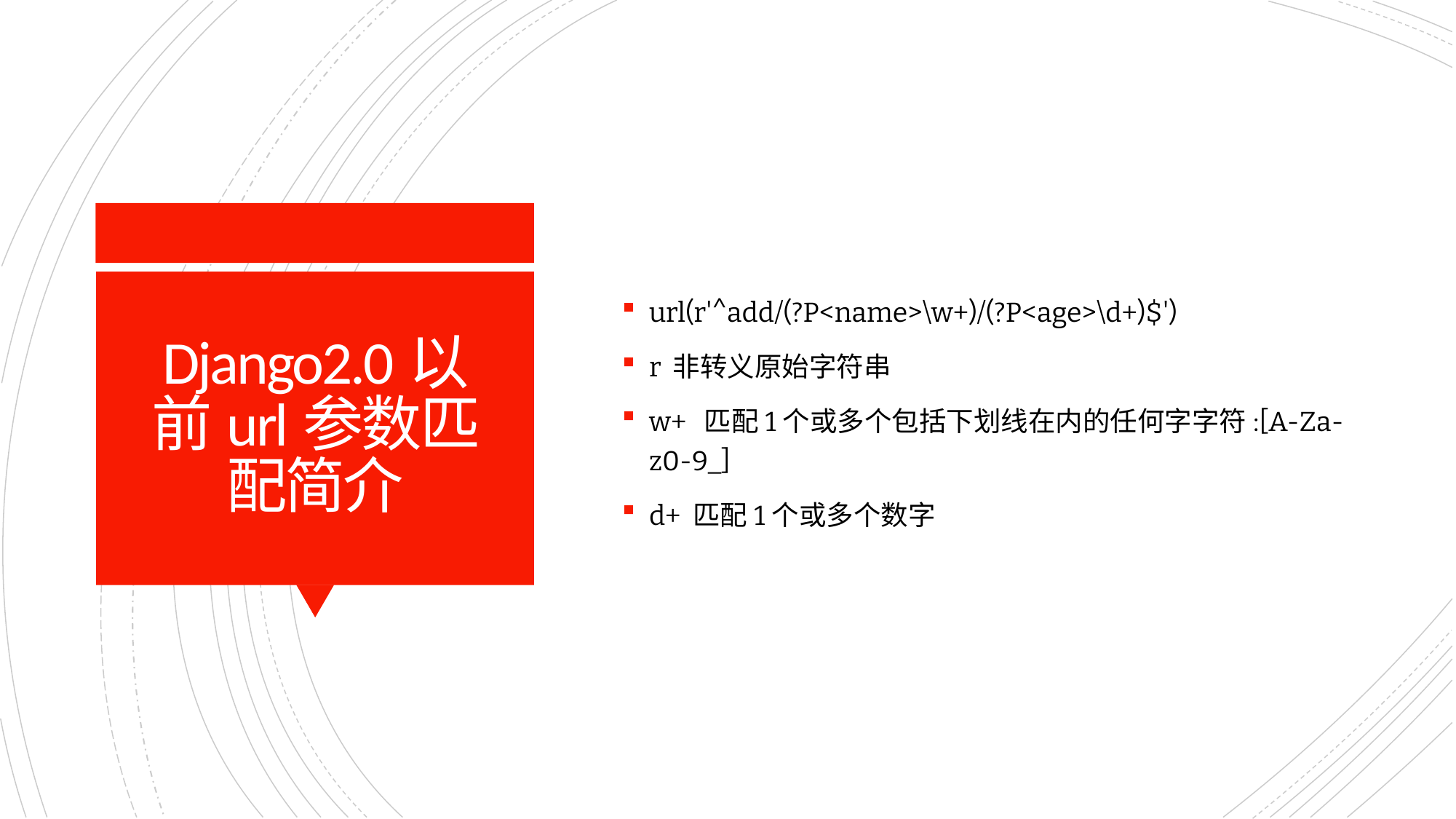

url(r'^add/(?P<name>\w+)/(?P<age>\d+)$')
r 非转义原始字符串
w+  匹配1个或多个包括下划线在内的任何字字符:[A-Za-z0-9_]
d+ 匹配1个或多个数字
# Django2.0以前url参数匹配简介